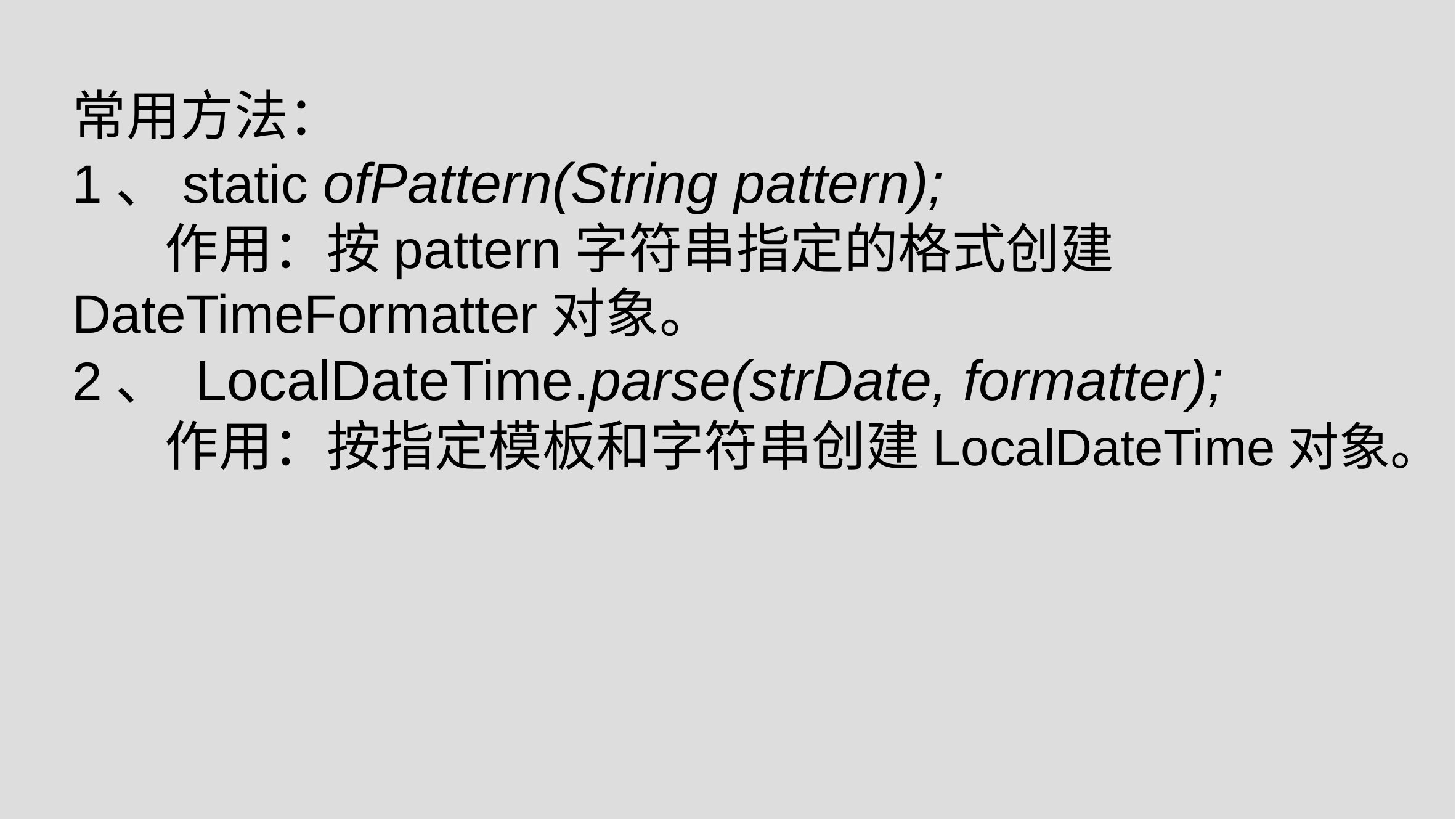

常用方法：
1、static ofPattern(String pattern);
	作用：按pattern字符串指定的格式创建DateTimeFormatter对象。
2、 LocalDateTime.parse(strDate, formatter);
	作用：按指定模板和字符串创建LocalDateTime对象。